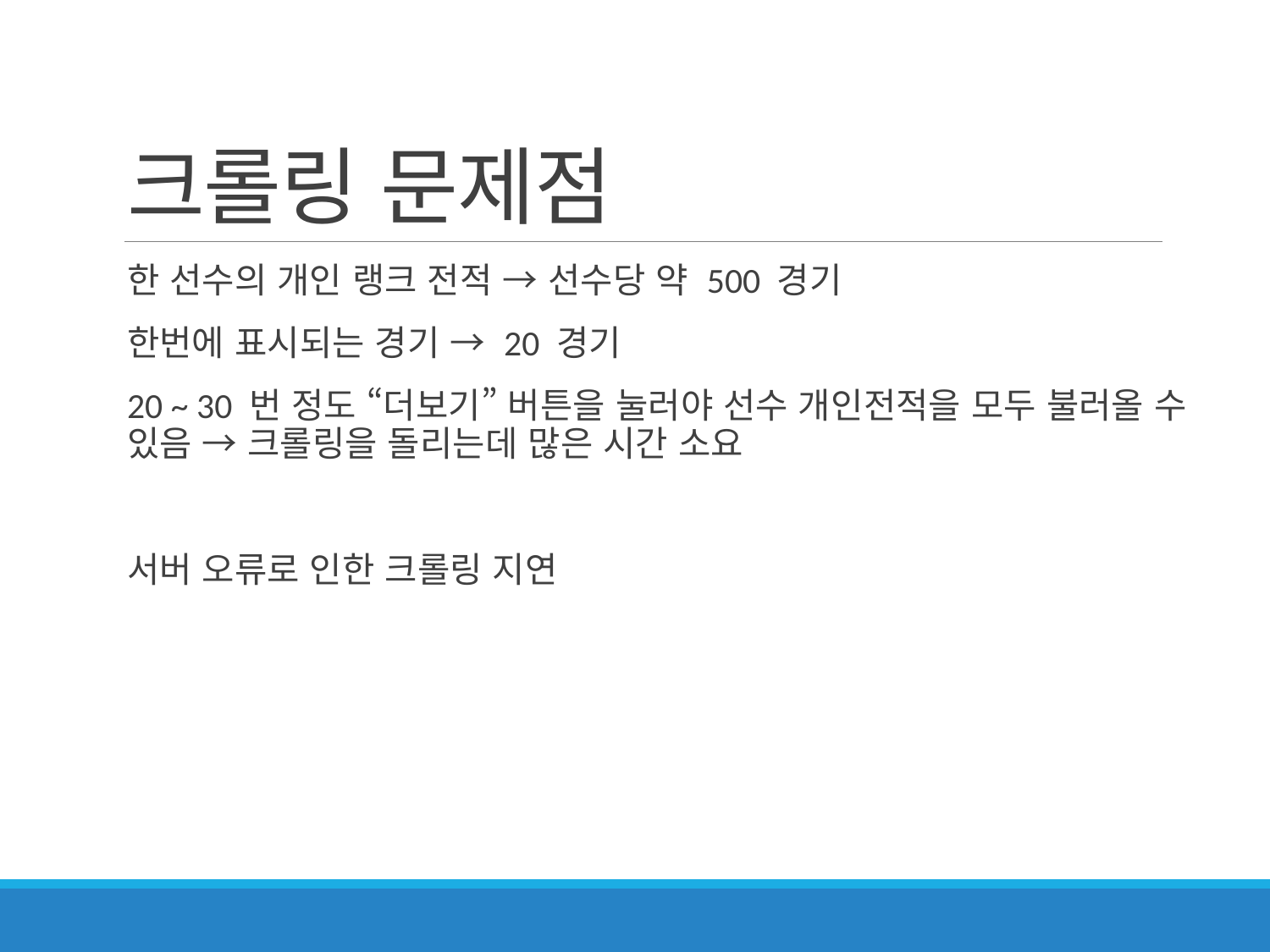

# 크롤링 문제점
한 선수의 개인 랭크 전적 → 선수당 약 500 경기
한번에 표시되는 경기 → 20 경기
20 ~ 30 번 정도 “더보기” 버튼을 눌러야 선수 개인전적을 모두 불러올 수 있음 → 크롤링을 돌리는데 많은 시간 소요

서버 오류로 인한 크롤링 지연